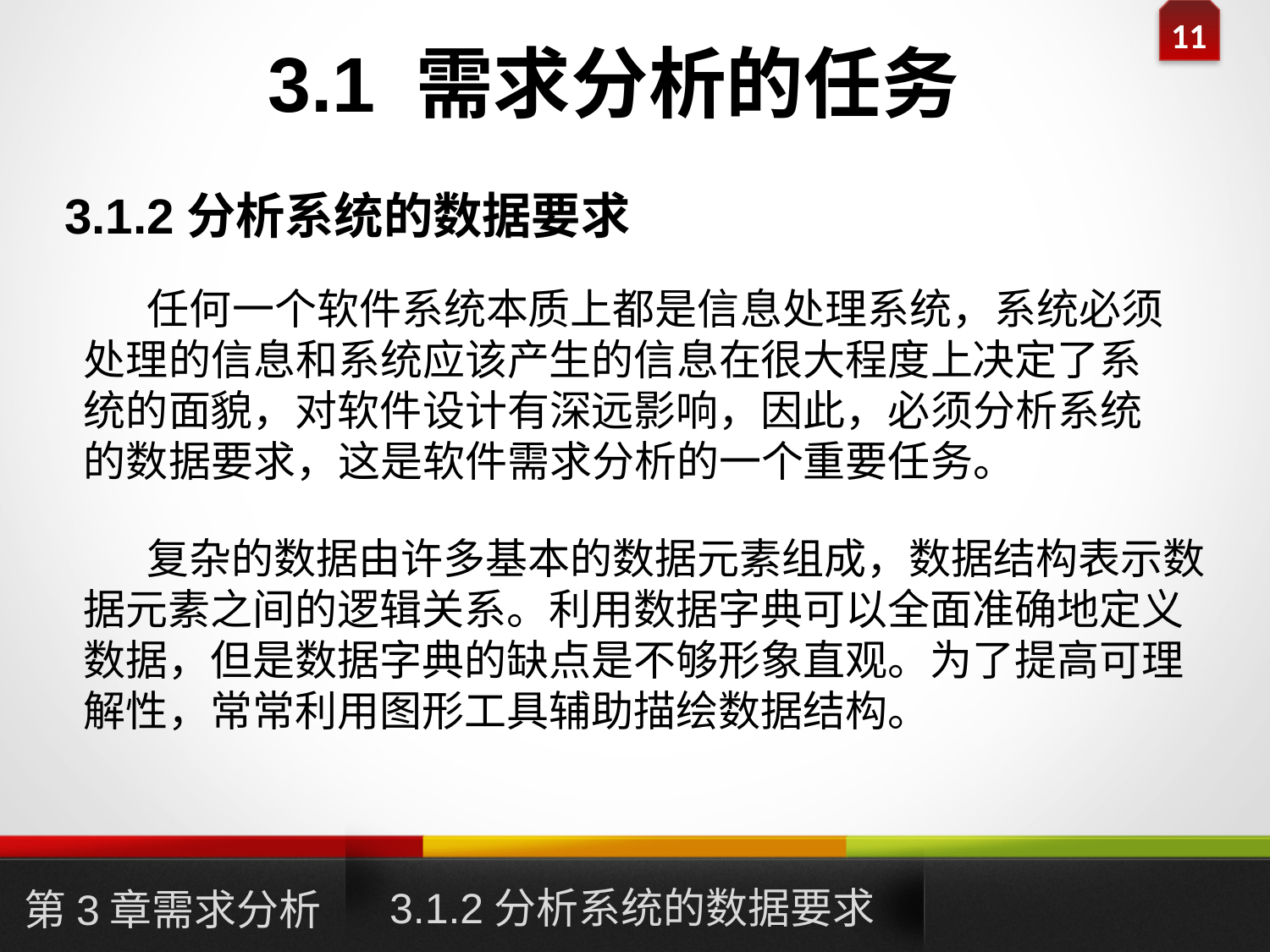

# 3.1 需求分析的任务
3.1.2分析系统的数据要求
任何一个软件系统本质上都是信息处理系统，系统必须处理的信息和系统应该产生的信息在很大程度上决定了系统的面貌，对软件设计有深远影响，因此，必须分析系统的数据要求，这是软件需求分析的一个重要任务。
复杂的数据由许多基本的数据元素组成，数据结构表示数据元素之间的逻辑关系。利用数据字典可以全面准确地定义数据，但是数据字典的缺点是不够形象直观。为了提高可理解性，常常利用图形工具辅助描绘数据结构。
3.1.2分析系统的数据要求
第3章需求分析